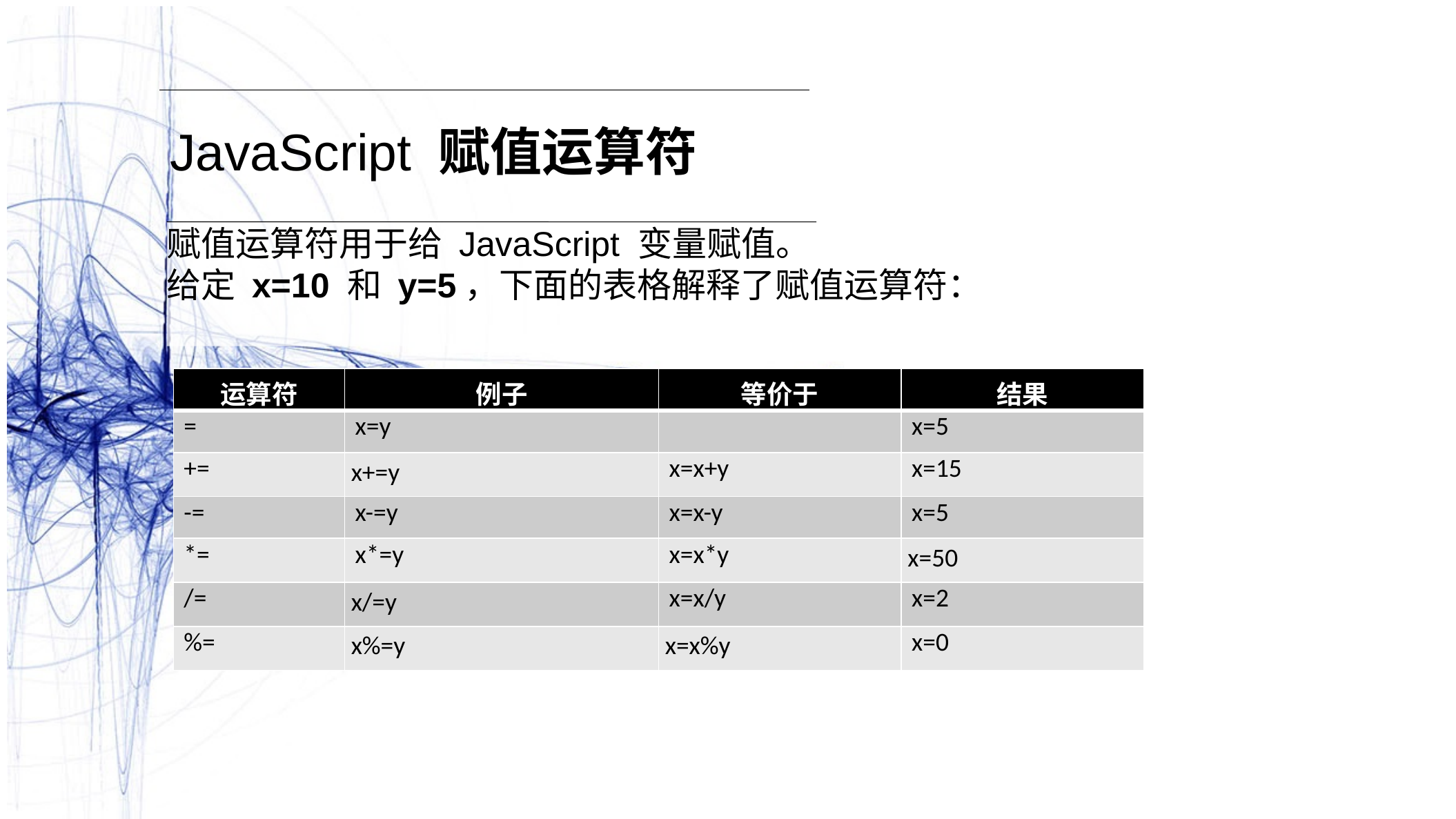

JavaScript 赋值运算符
赋值运算符用于给 JavaScript 变量赋值。
给定 x=10 和 y=5，下面的表格解释了赋值运算符：

| 运算符 | 例子 | 等价于 | 结果 |
| --- | --- | --- | --- |
| = | x=y |  | x=5 |
| += | x+=y | x=x+y | x=15 |
| -= | x-=y | x=x-y | x=5 |
| \*= | x\*=y | x=x\*y | x=50 |
| /= | x/=y | x=x/y | x=2 |
| %= | x%=y | x=x%y | x=0 |